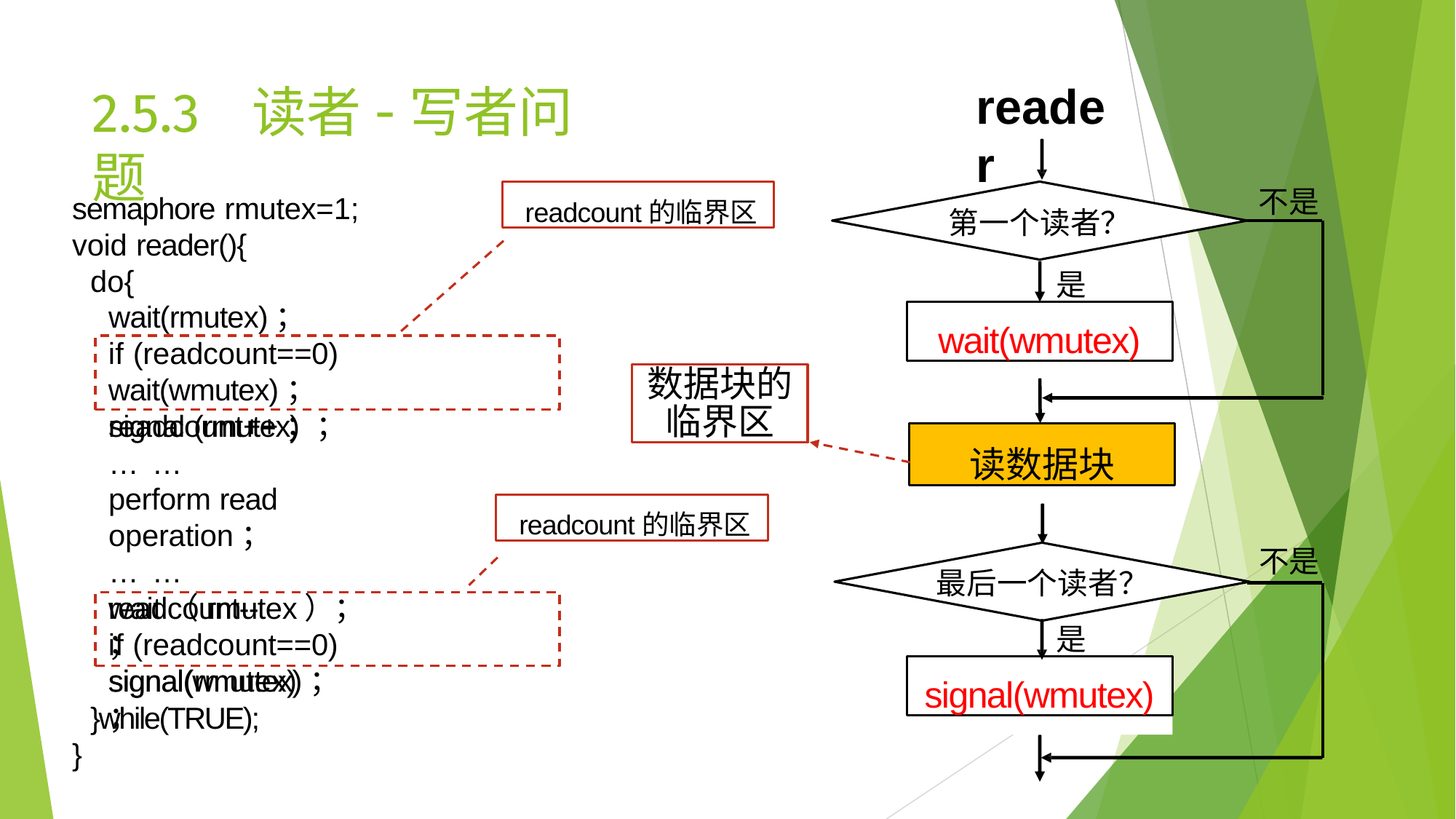

# reader
2.5.3	读者-写者问题

不是
readcount的临界区
semaphore rmutex=1;
void reader(){
do{
wait(rmutex)；
第一个读者？

是

wait(wmutex)
if (readcount==0)	wait(wmutex)；
readcount++；
数据块的
临界区
signal (rmutex) ；
……
perform read operation；
……
wait（rmutex）；
读数据块

readcount的临界区

不是

最后一个读者？

readcount--；
是
if (readcount==0) signal(wmutex)；

signal(wmutex)
signal(rmutex)；
}while(TRUE);
}